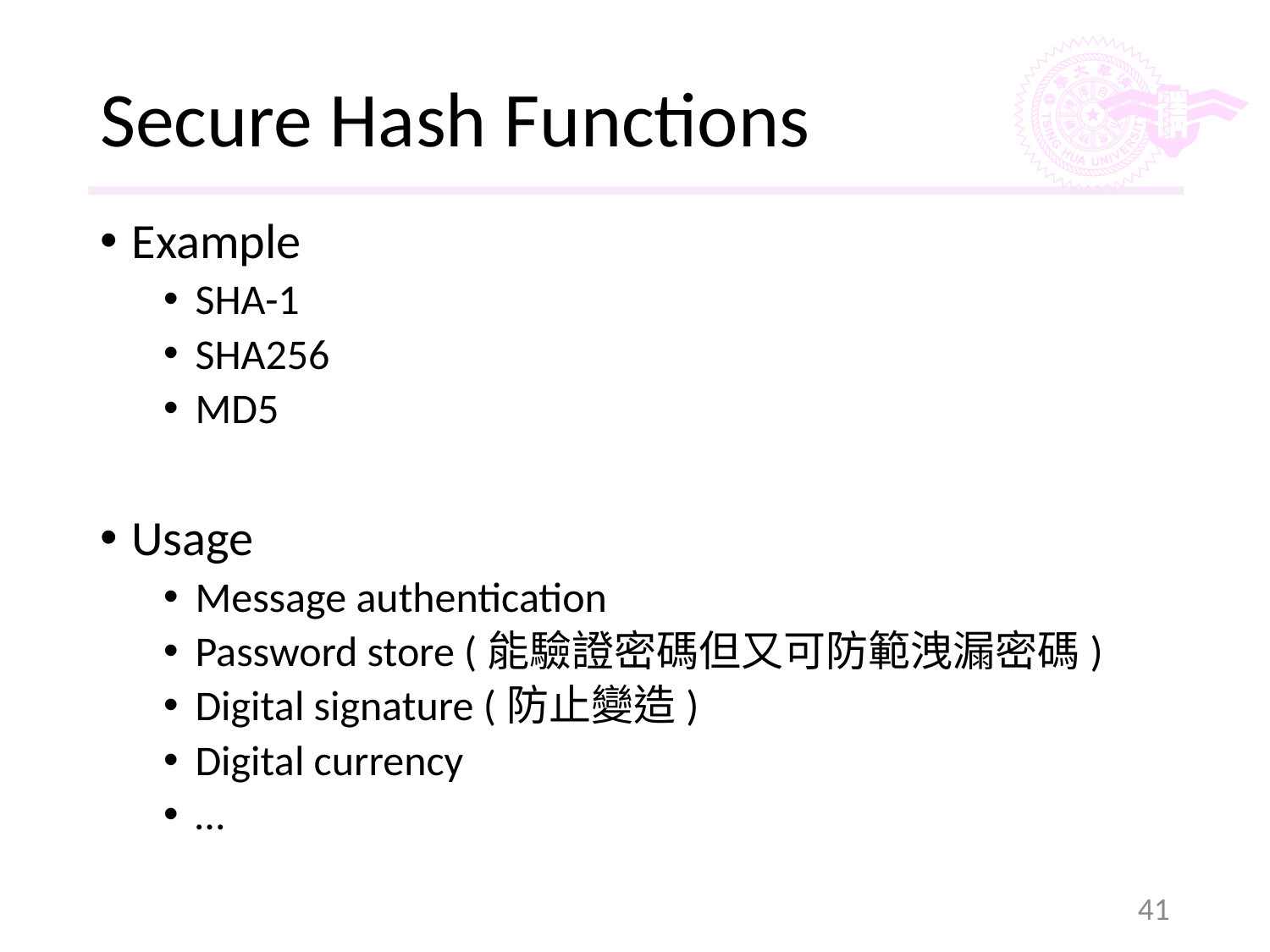

# Secure Hash Functions
Example
SHA-1
SHA256
MD5

Usage
Message authentication
Password store (能驗證密碼但又可防範洩漏密碼)
Digital signature (防止變造)
Digital currency
…
41